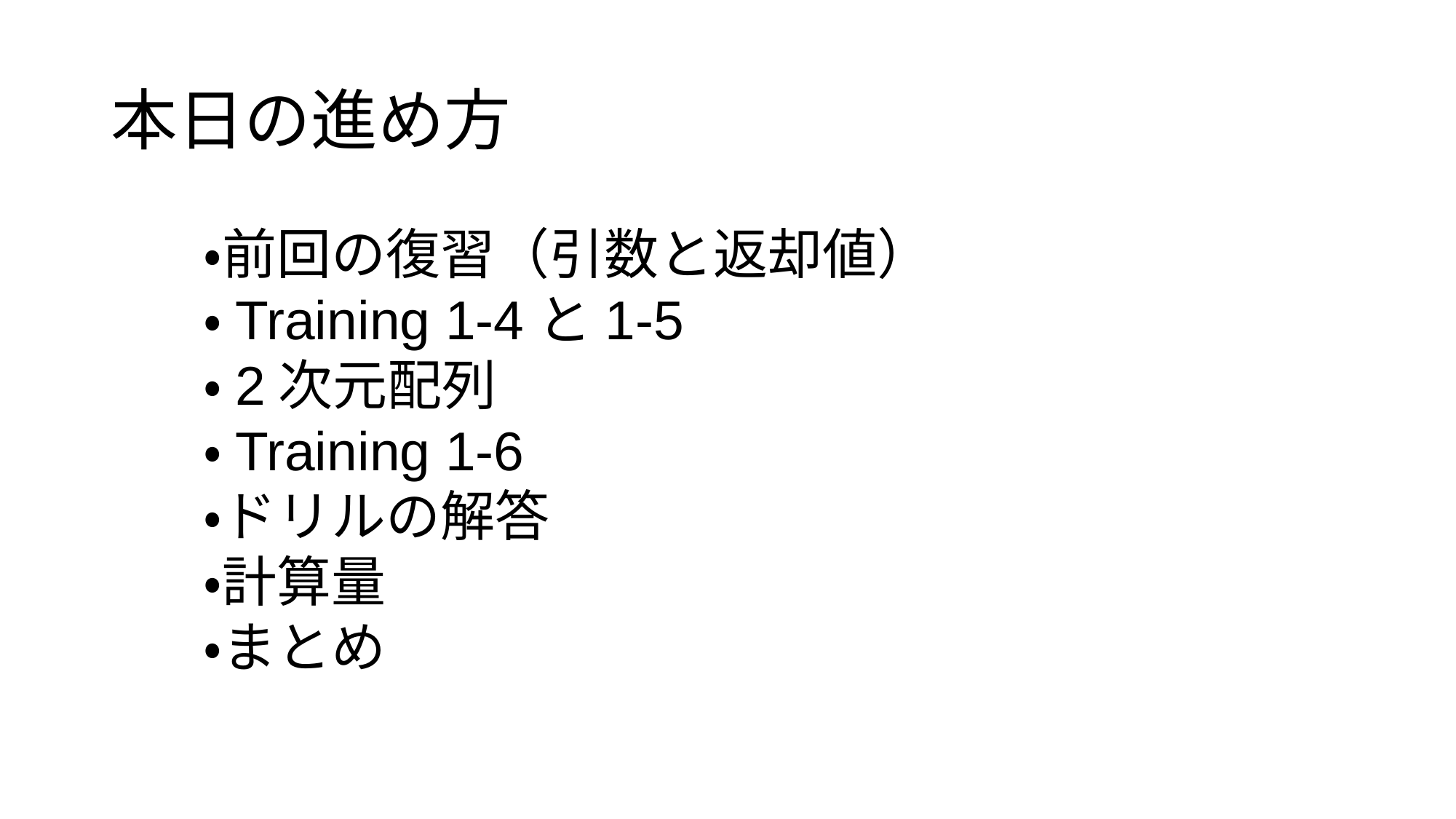

# 本日の進め方
・前回の復習（引数と返却値）
・Training 1-4と1-5
・2次元配列
・Training 1-6
・ドリルの解答
・計算量
・まとめ